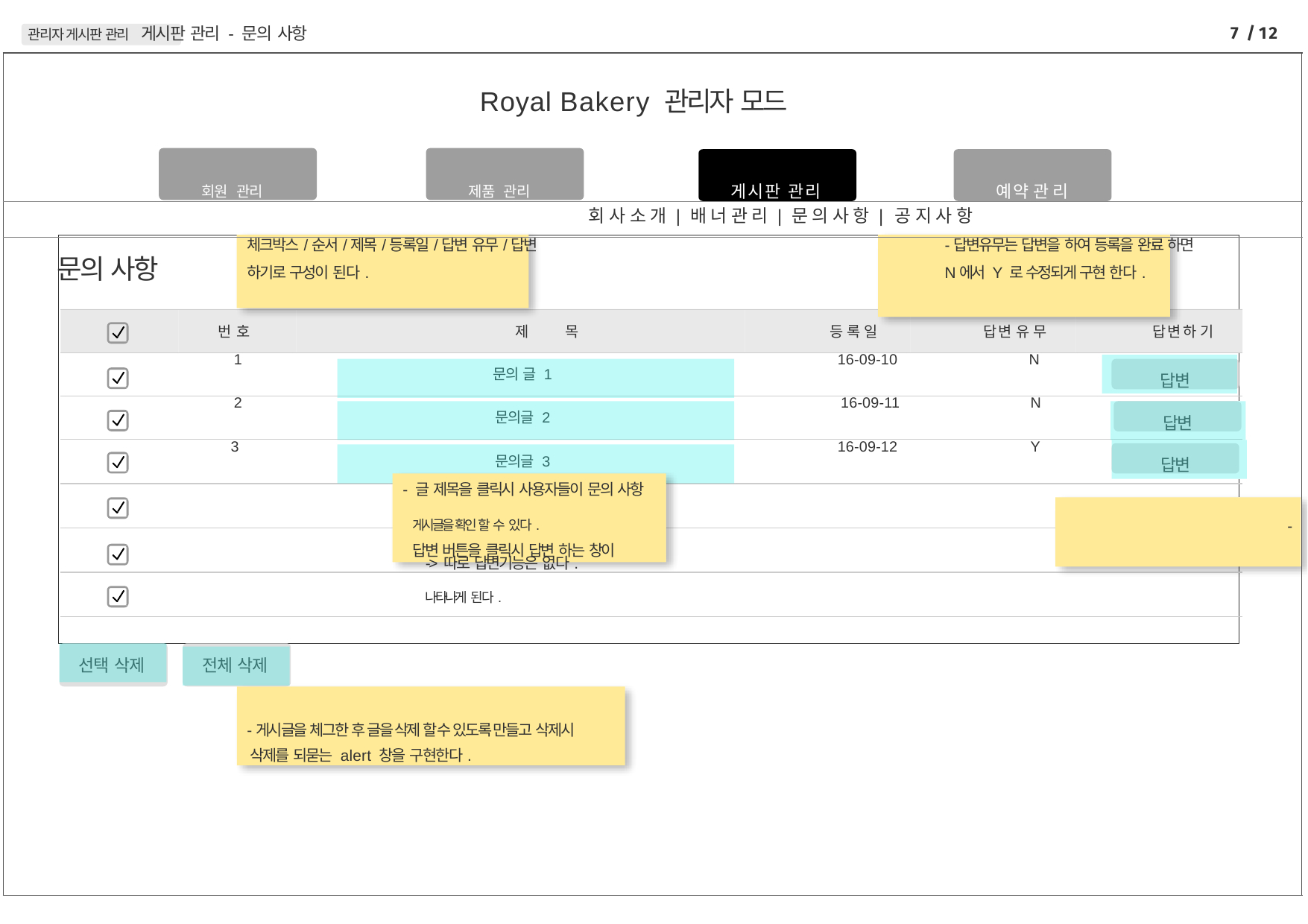

7 / 12
관리자 게시판 관리    게시판 관리 - 문의 사항
| Royal Bakery 관리자 모드 회 원 관 리 제 품 관 리 게 시 판 관 리 예 약 관 리 |  |
| --- | --- |
|  | 회 사 소 개 | 배 너 관 리 | 문 의 사 항 | 공 지 사 항 |
|  | 체크박스/순서/제목/등록일/답변 유무/답변 -답변유무는 답변을 하여 등록을 완료 하면 |
| 문의 사항 | 하기로 구성이 된다. N에서 Y 로 수정되게 구현 한다. |
|  | 번 호 제 목 등 록 일 답 변 유 무 답 변 하 기 |
|  | 1 16-09-10 N |
|  | 2 16-09-11 N |
|  | 3 16-09-12 Y |
|  | - 글 제목을 클릭시 사용자들이 문의 사항 |
|  | 게시글을 확인 할 수 있다. - 답변 버튼을 클릭시 답변 하는 창이 |
|  | -> 따로 답변기능은 없다. 나타나게 된다. |
|  | -게시글을 체그한 후 글을 삭제 할 수 있도록 만들고 삭제시 |
|  | 삭제를 되묻는 alert 창을 구현한다. |

답변

문의 글 1

문의글 2
답변

답변

문의글 3

선택 삭제

전체 삭제